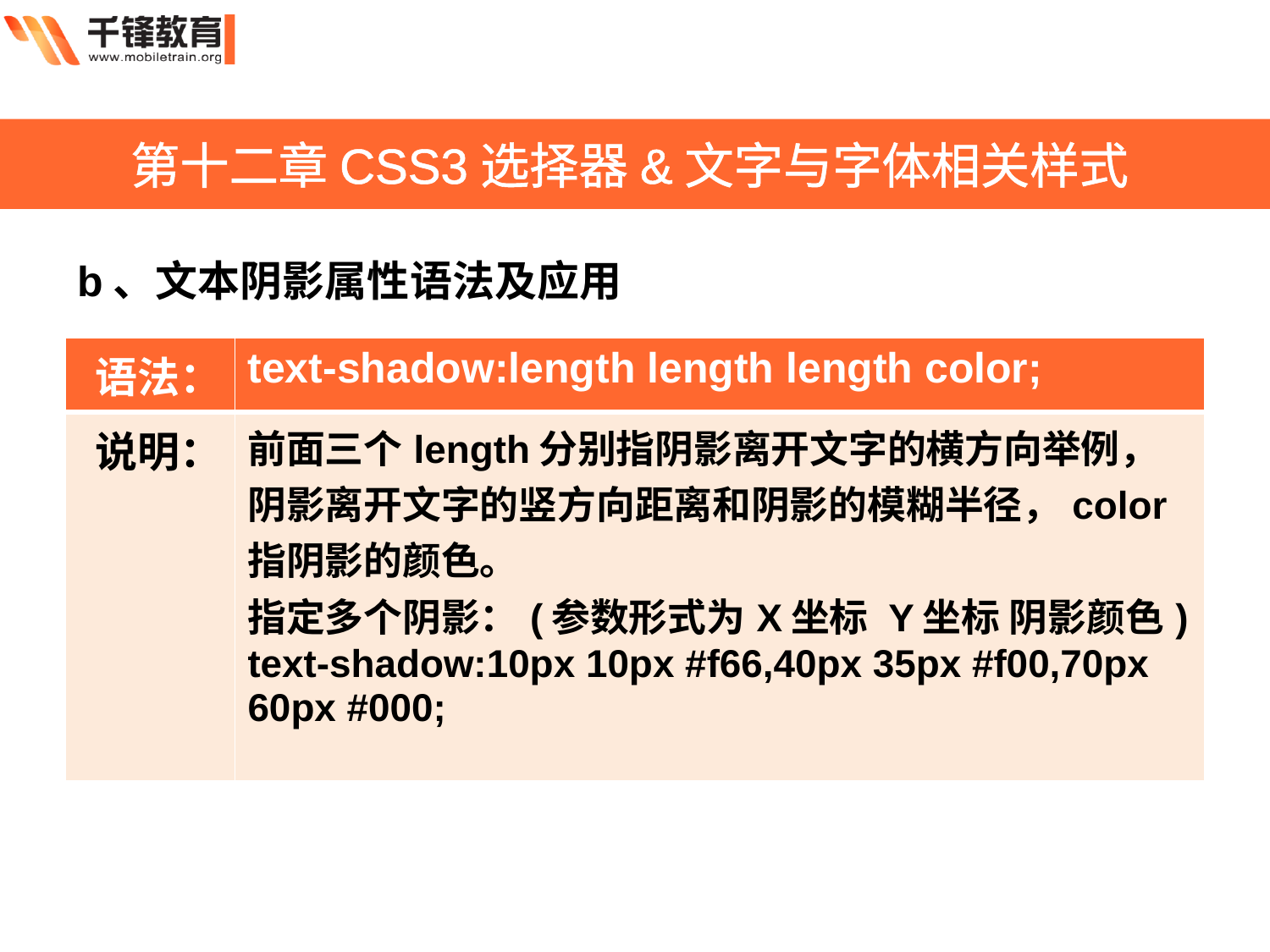

第十二章CSS3选择器&文字与字体相关样式
b、文本阴影属性语法及应用

| 语法： | text-shadow:length length length color; |
| --- | --- |
| 说明： | 前面三个length分别指阴影离开文字的横方向举例，阴影离开文字的竖方向距离和阴影的模糊半径，color指阴影的颜色。 指定多个阴影：(参数形式为X坐标 Y坐标 阴影颜色) text-shadow:10px 10px #f66,40px 35px #f00,70px 60px #000; |